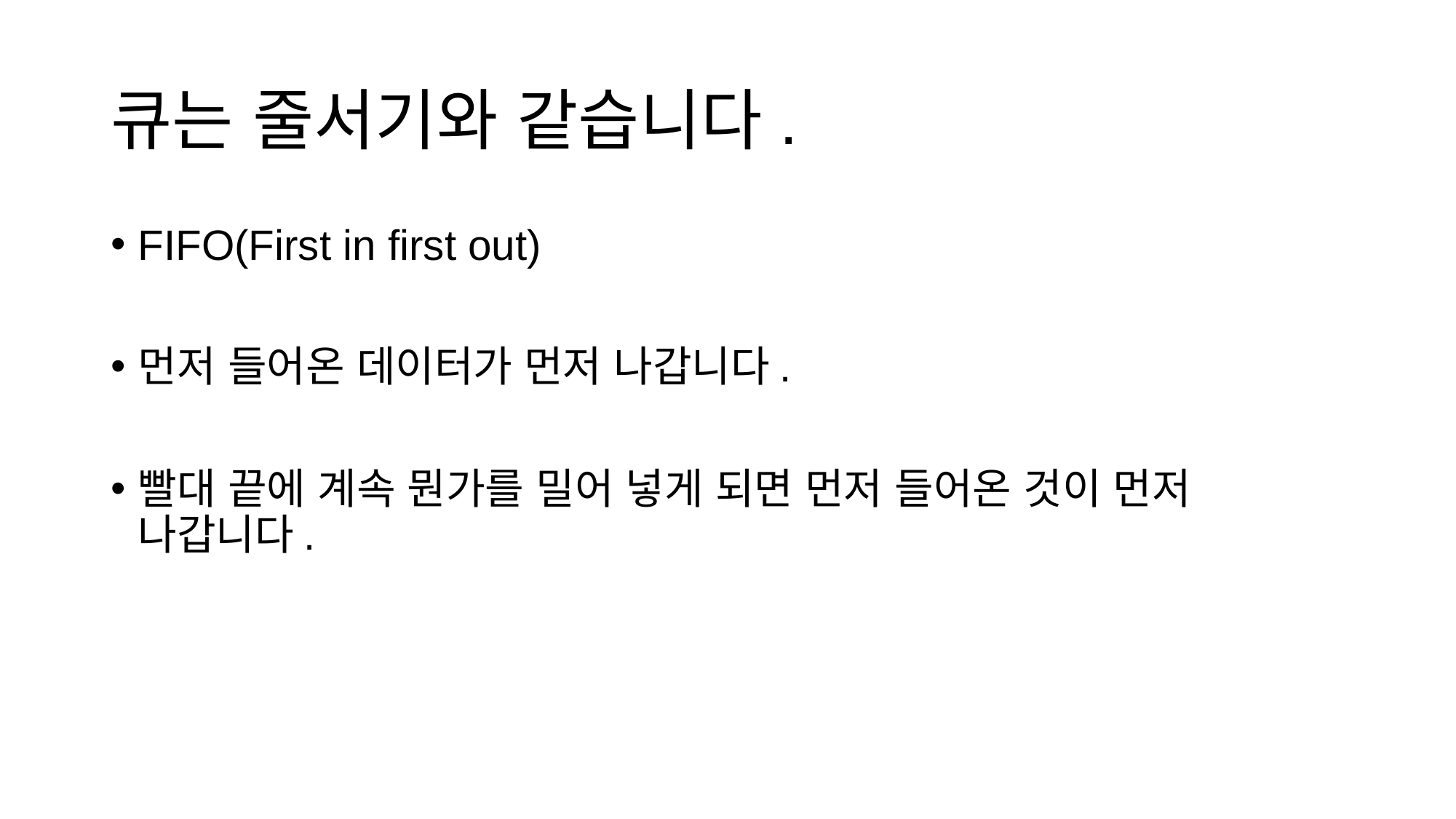

# 큐는 줄서기와 같습니다.
FIFO(First in first out)

먼저 들어온 데이터가 먼저 나갑니다.

빨대 끝에 계속 뭔가를 밀어 넣게 되면 먼저 들어온 것이 먼저 나갑니다.